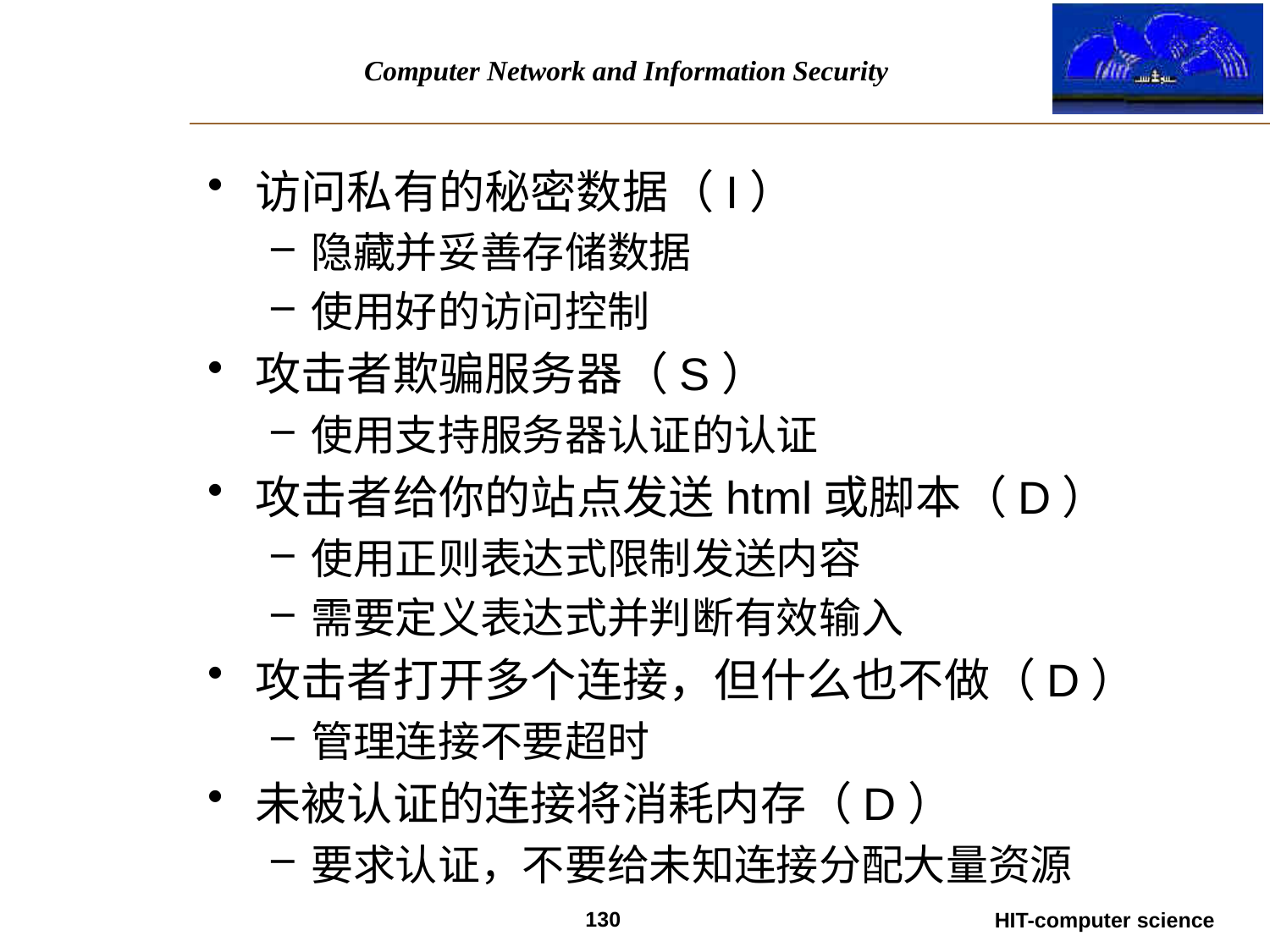

访问私有的秘密数据（I）
隐藏并妥善存储数据
使用好的访问控制
攻击者欺骗服务器（S）
使用支持服务器认证的认证
攻击者给你的站点发送html或脚本（D）
使用正则表达式限制发送内容
需要定义表达式并判断有效输入
攻击者打开多个连接，但什么也不做（D）
管理连接不要超时
未被认证的连接将消耗内存（D）
要求认证，不要给未知连接分配大量资源

130
HIT-computer science